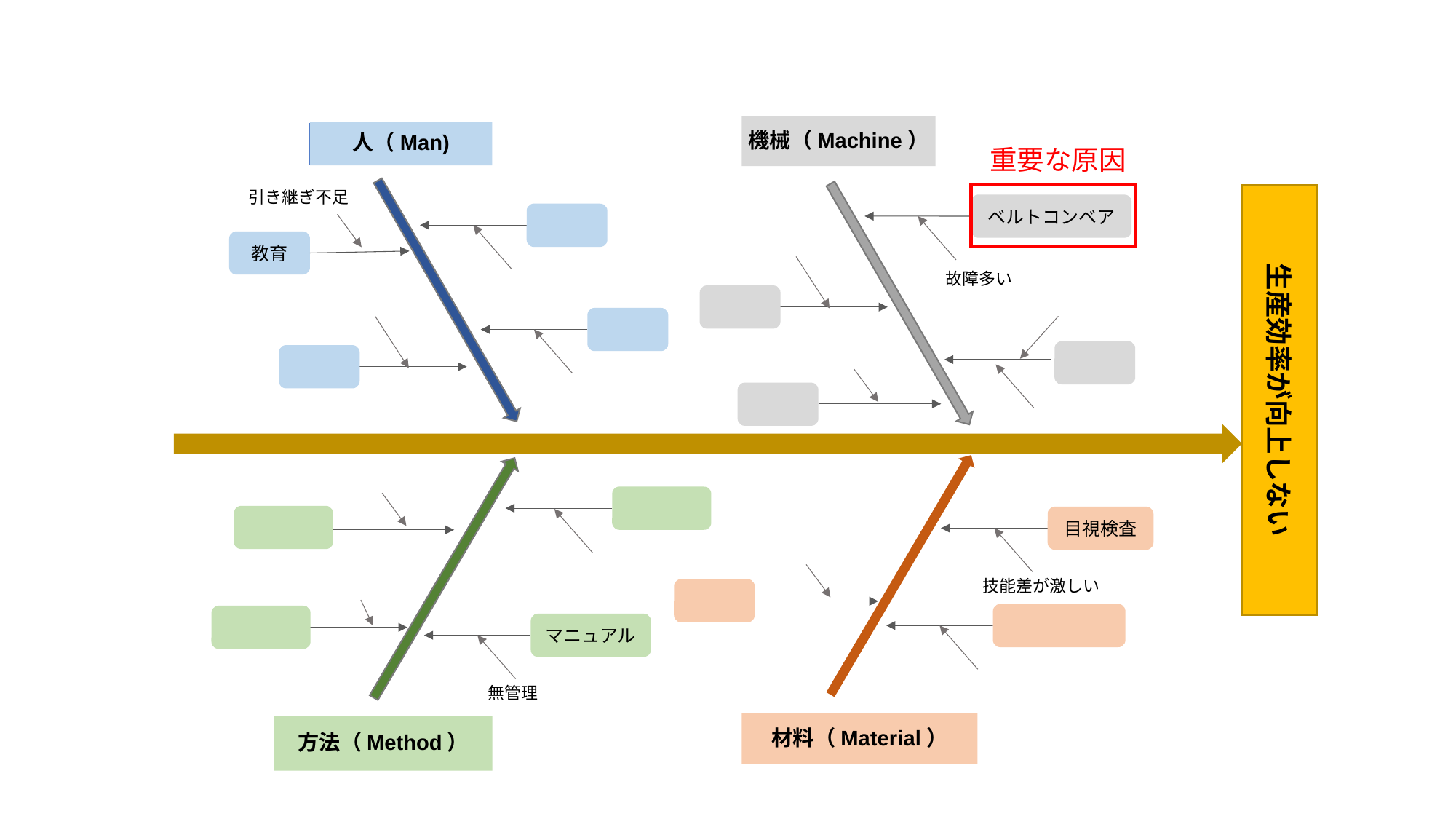

機械（Machine）
人（Man)

重要な原因
　引き継ぎ不足

生産効率が向上しない
ベルトコンベア

教育
　故障多い

目視検査

技能差が激しい

マニュアル
無管理

材料（Material）

方法（Method）